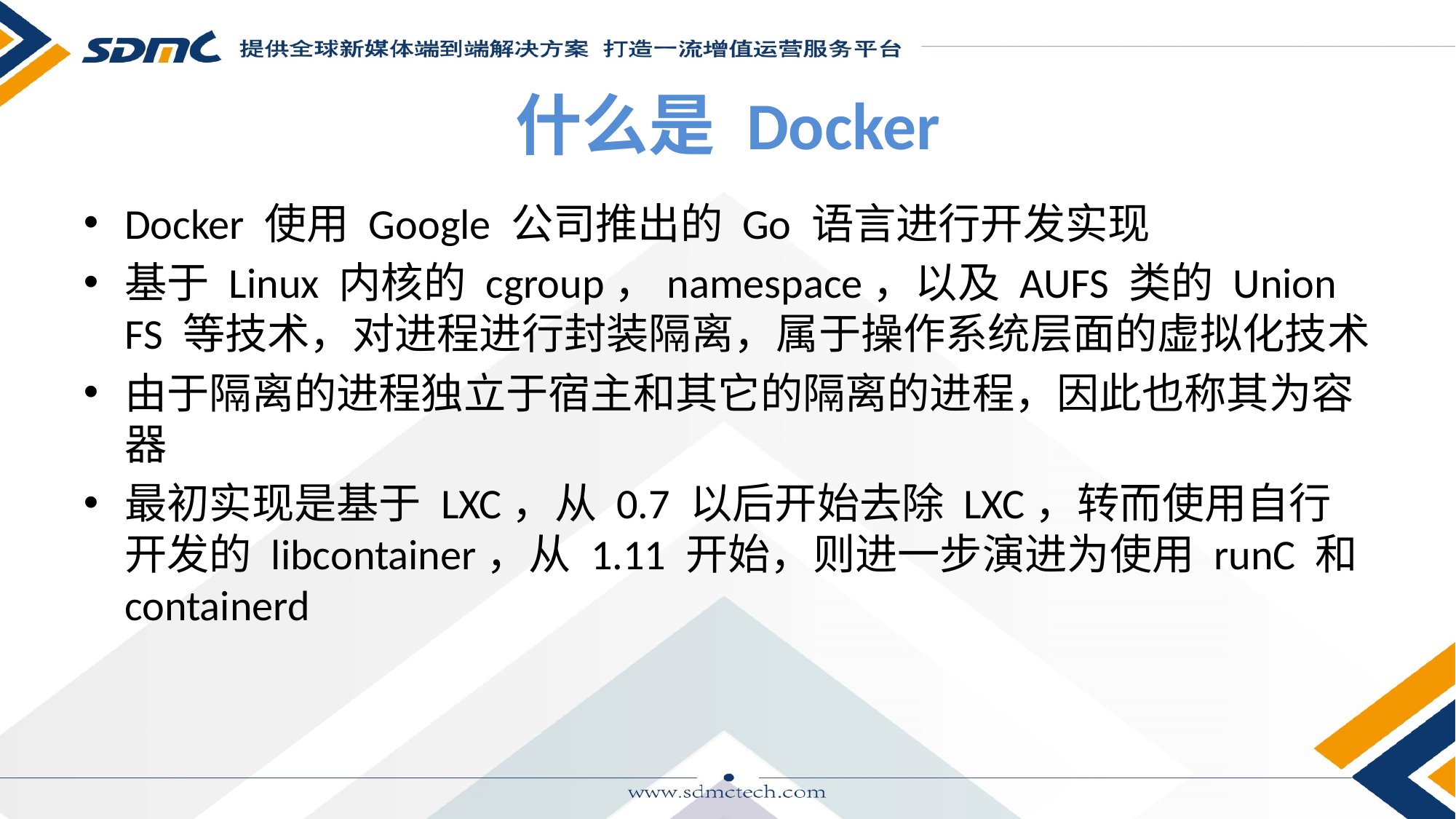

# 什么是 Docker
Docker 使用 Google 公司推出的 Go 语言进行开发实现
基于 Linux 内核的 cgroup，namespace，以及 AUFS 类的 Union FS 等技术，对进程进行封装隔离，属于操作系统层面的虚拟化技术
由于隔离的进程独立于宿主和其它的隔离的进程，因此也称其为容器
最初实现是基于 LXC，从 0.7 以后开始去除 LXC，转而使用自行开发的 libcontainer，从 1.11 开始，则进一步演进为使用 runC 和 containerd